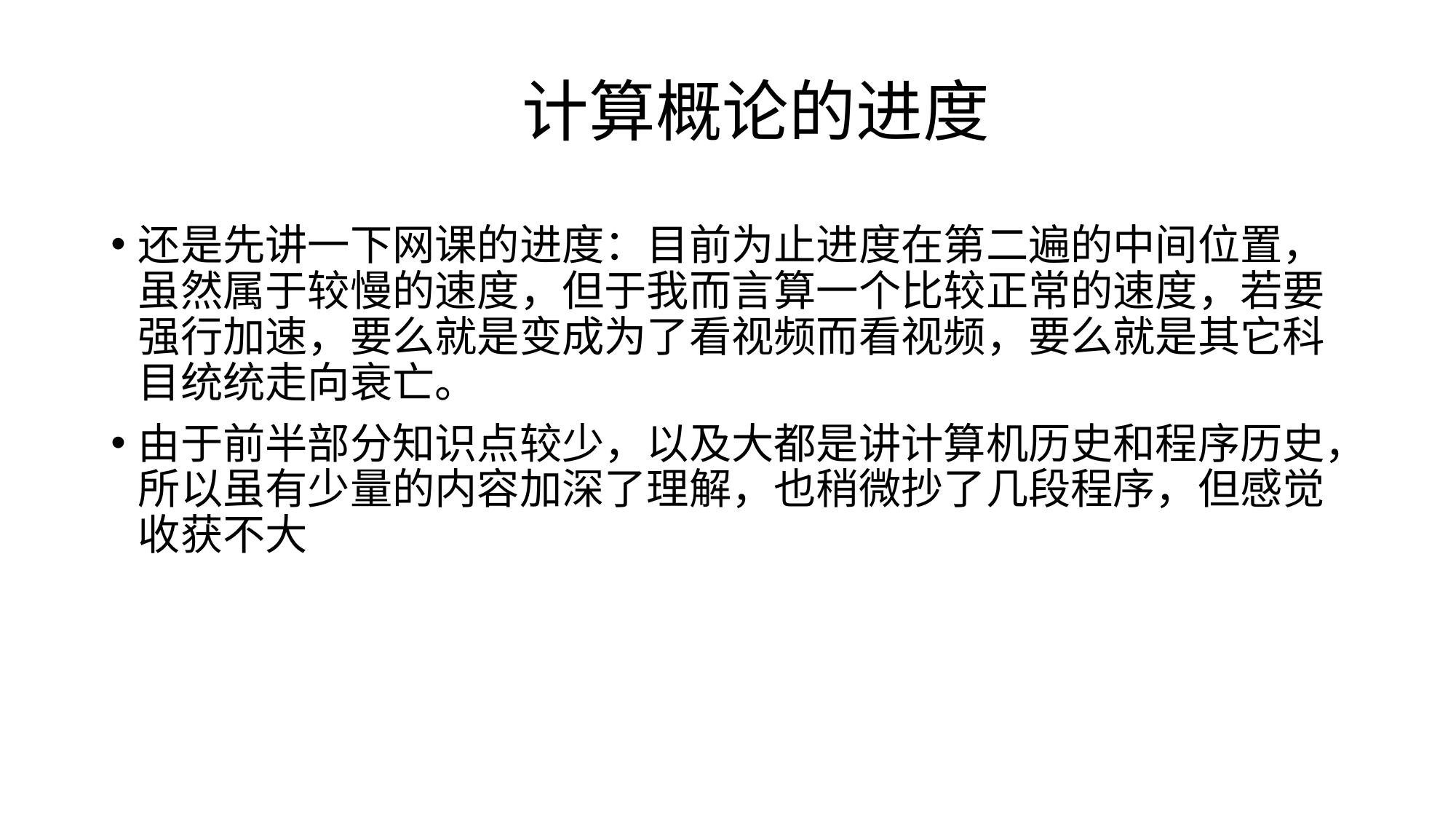

# 计算概论的进度
还是先讲一下网课的进度：目前为止进度在第二遍的中间位置，虽然属于较慢的速度，但于我而言算一个比较正常的速度，若要强行加速，要么就是变成为了看视频而看视频，要么就是其它科目统统走向衰亡。
由于前半部分知识点较少，以及大都是讲计算机历史和程序历史，所以虽有少量的内容加深了理解，也稍微抄了几段程序，但感觉收获不大